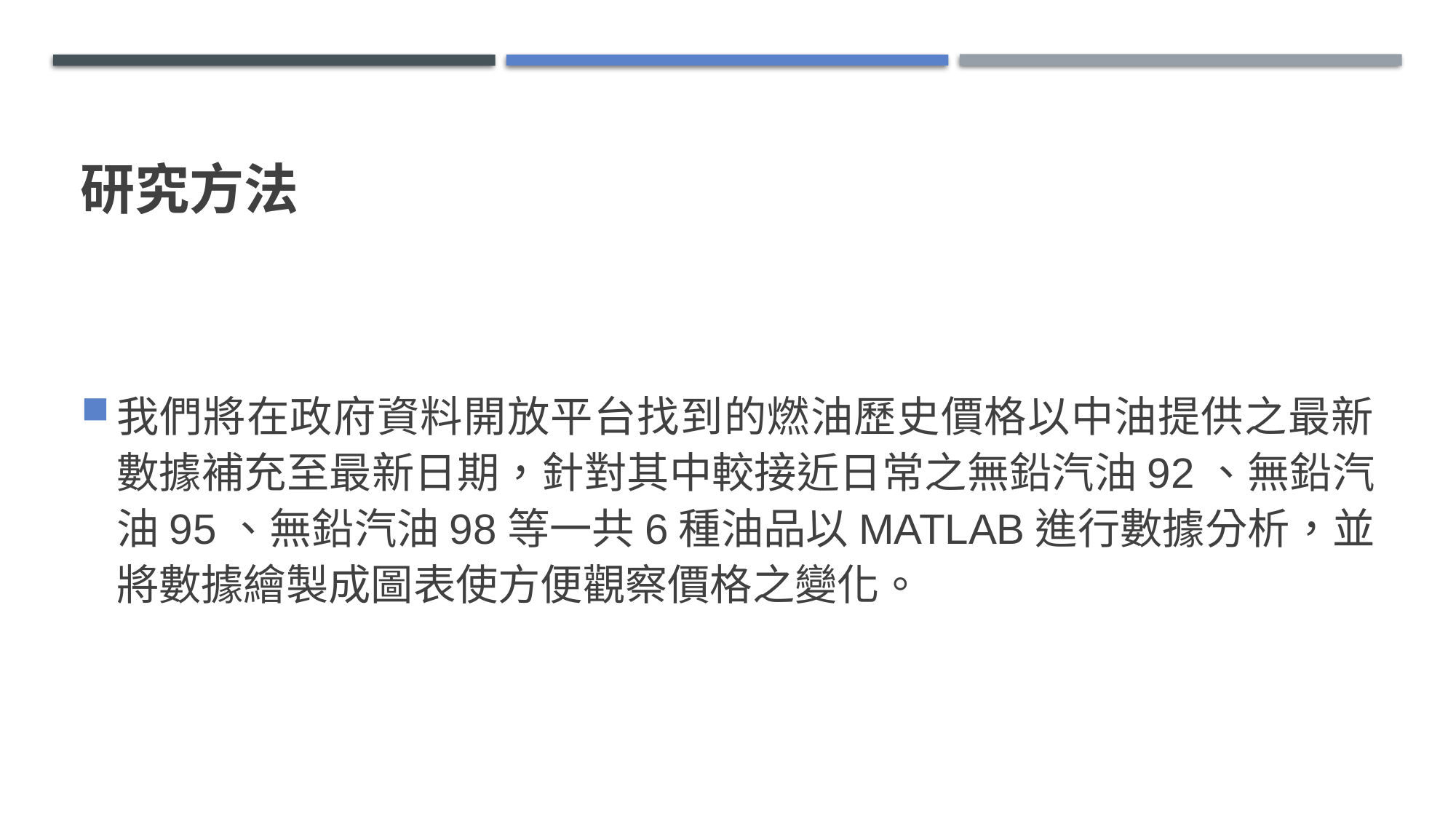

# 研究方法
我們將在政府資料開放平台找到的燃油歷史價格以中油提供之最新數據補充至最新日期，針對其中較接近日常之無鉛汽油92、無鉛汽油95、無鉛汽油98等一共6種油品以MATLAB進行數據分析，並將數據繪製成圖表使方便觀察價格之變化。